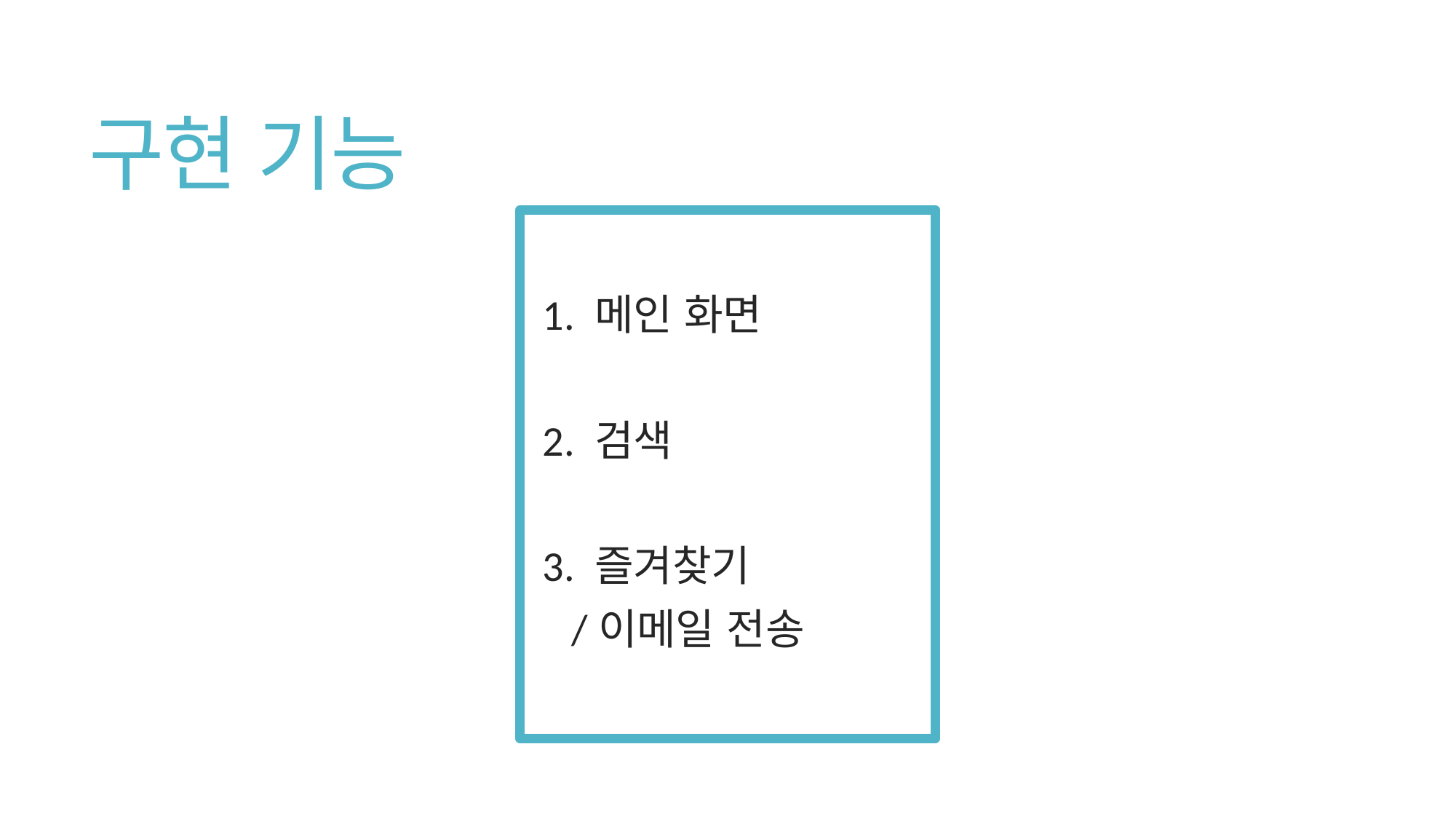

# 구현 기능
1. 메인 화면

2. 검색

3. 즐겨찾기
   /이메일 전송